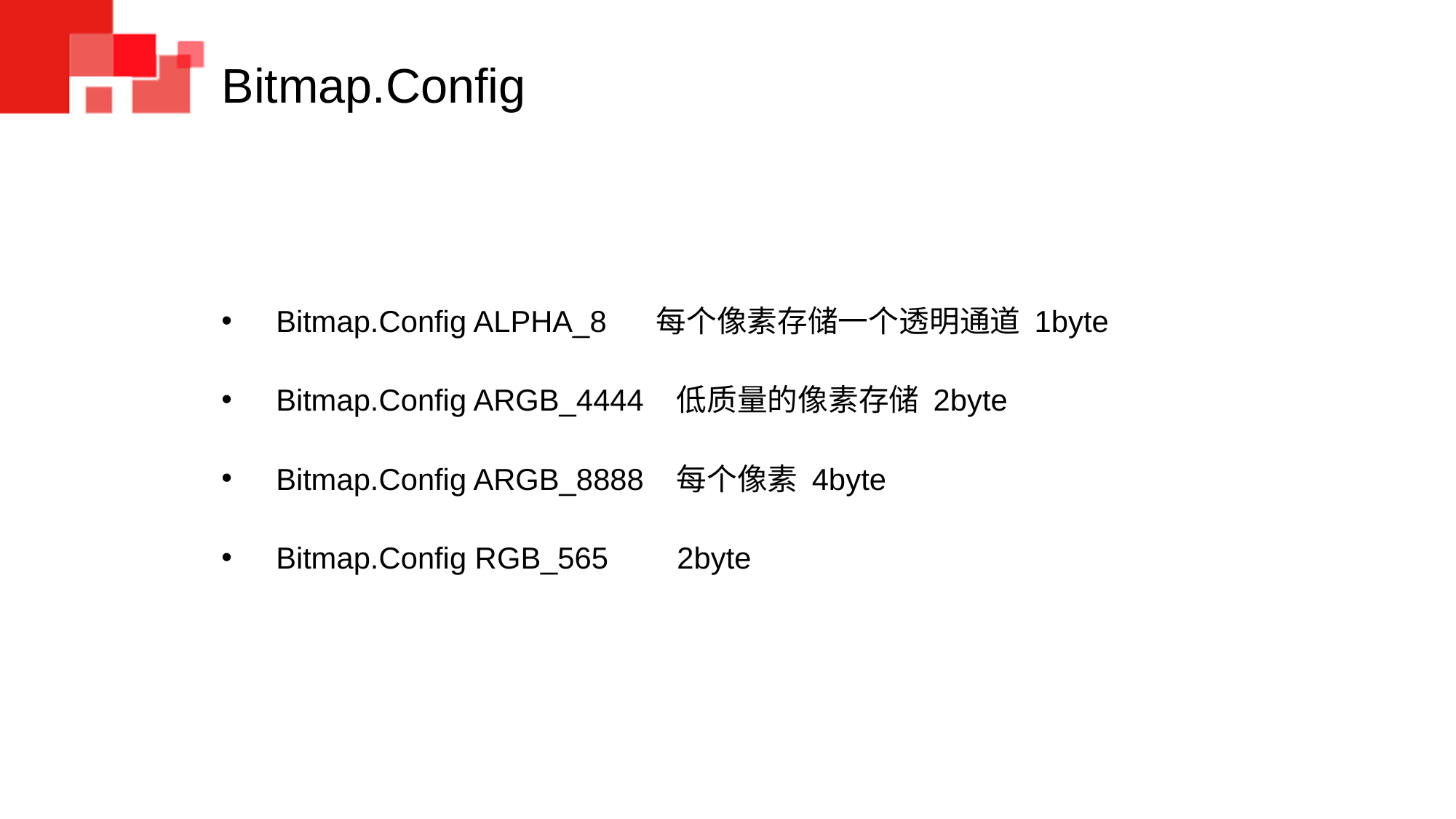

# Bitmap.Config
Bitmap.Config ALPHA_8     每个像素存储一个透明通道 1byte
Bitmap.Config ARGB_4444   低质量的像素存储 2byte
Bitmap.Config ARGB_8888   每个像素 4byte
Bitmap.Config RGB_565  　 2byte